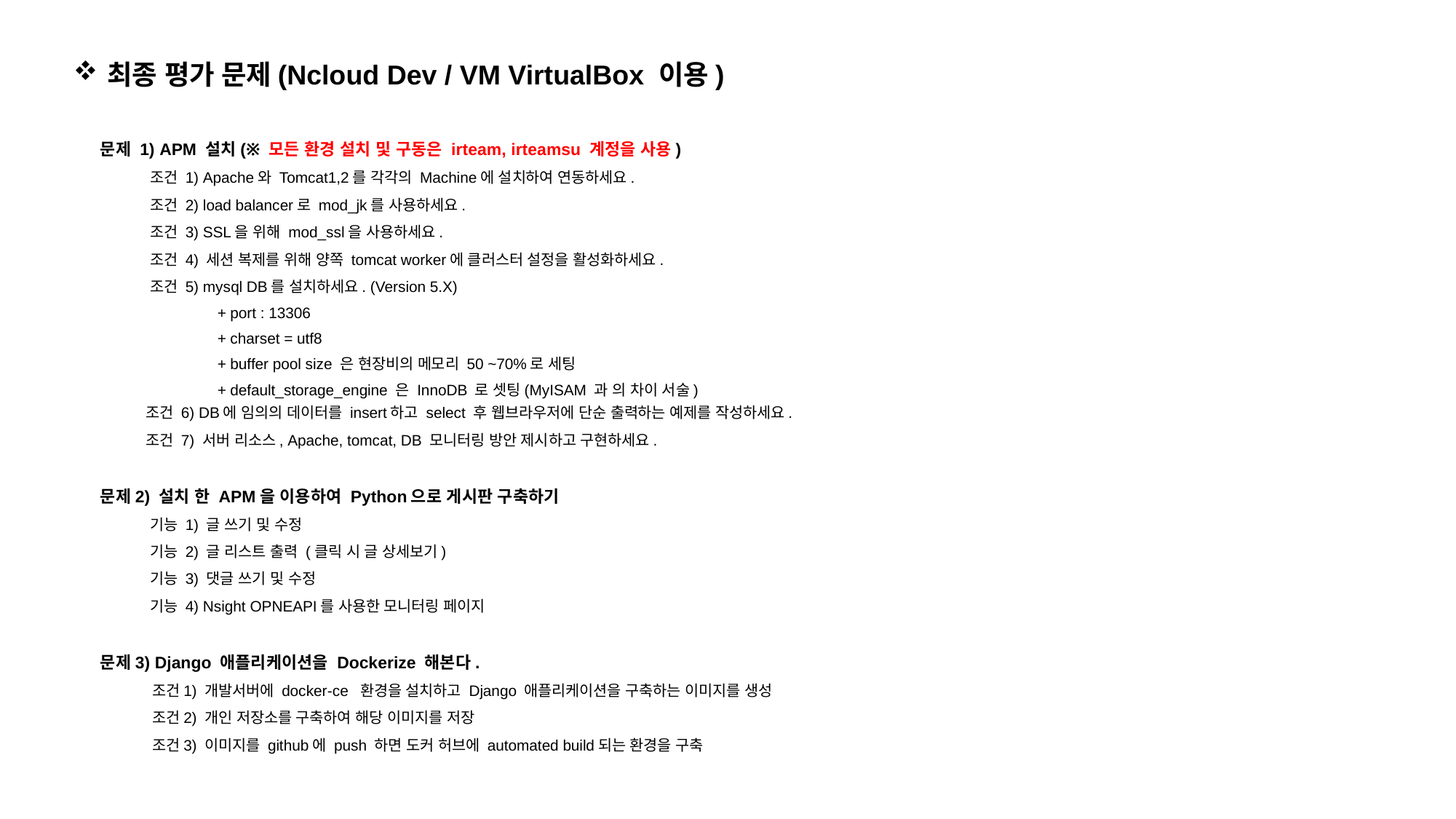

최종 평가 문제(Ncloud Dev / VM VirtualBox 이용)
문제 1) APM 설치(※ 모든 환경 설치 및 구동은 irteam, irteamsu 계정을 사용)
           조건 1) Apache와 Tomcat1,2를 각각의 Machine에 설치하여 연동하세요.
           조건 2) load balancer로 mod_jk를 사용하세요.
           조건 3) SSL을 위해 mod_ssl을 사용하세요.
           조건 4) 세션 복제를 위해 양쪽 tomcat worker에 클러스터 설정을 활성화하세요.
           조건 5) mysql DB를 설치하세요. (Version 5.X)
                            + port : 13306
                            + charset = utf8
                            + buffer pool size 은 현장비의 메모리 50 ~70%로 세팅
                            + default_storage_engine 은 InnoDB 로 셋팅(MyISAM 과 의 차이 서술)
          조건 6) DB에 임의의 데이터를 insert하고 select 후 웹브라우저에 단순 출력하는 예제를 작성하세요.
          조건 7) 서버 리소스, Apache, tomcat, DB 모니터링 방안 제시하고 구현하세요.

문제2) 설치 한 APM을 이용하여 Python으로 게시판 구축하기
           기능 1) 글 쓰기 및 수정
           기능 2) 글 리스트 출력 (클릭 시 글 상세보기)
           기능 3) 댓글 쓰기 및 수정
           기능 4) Nsight OPNEAPI를 사용한 모니터링 페이지

문제3) Django 애플리케이션을 Dockerize 해본다.
         조건1) 개발서버에 docker-ce  환경을 설치하고 Django 애플리케이션을 구축하는 이미지를 생성
         조건2) 개인 저장소를 구축하여 해당 이미지를 저장
         조건3) 이미지를 github에 push 하면 도커 허브에 automated build되는 환경을 구축